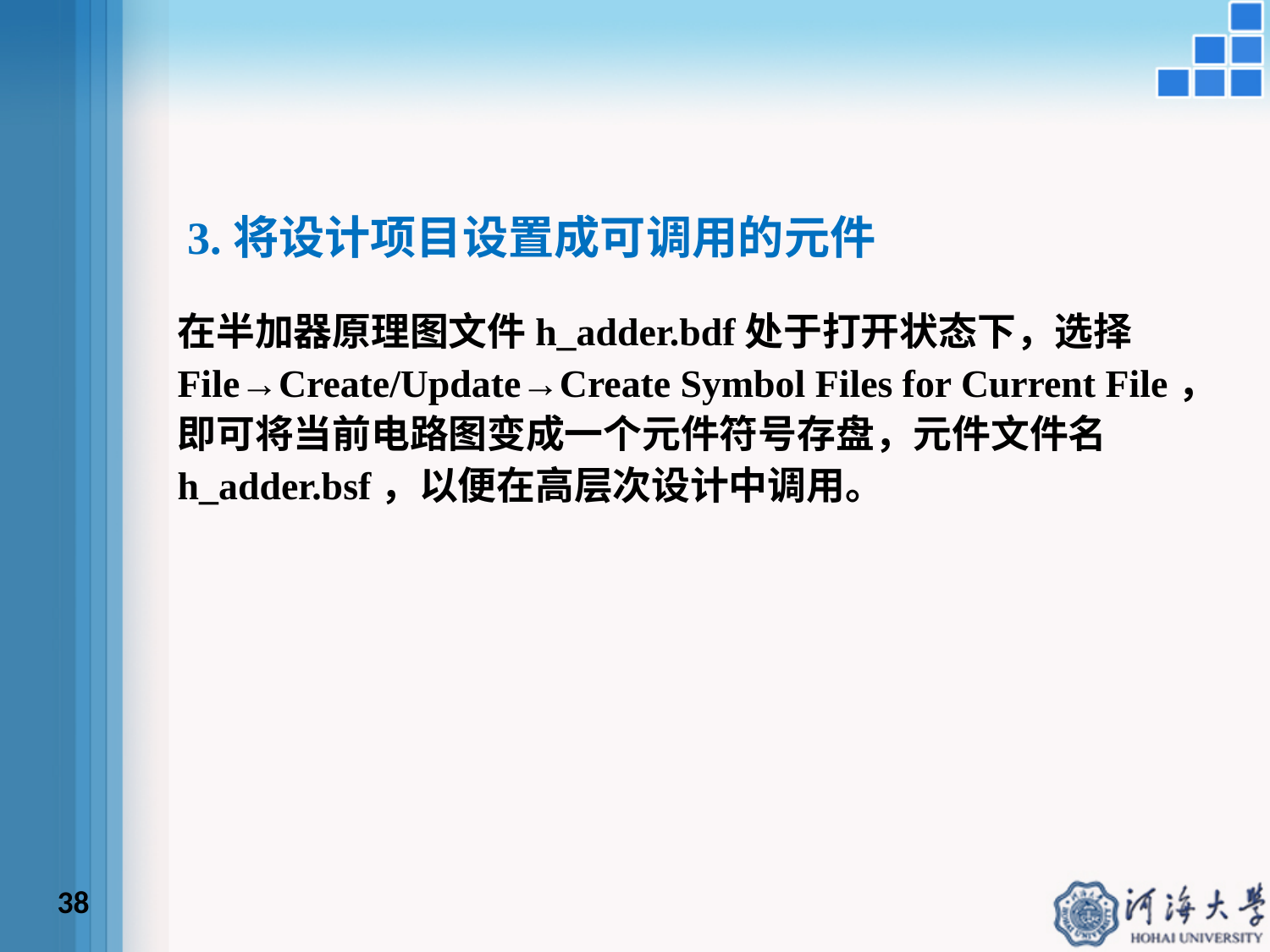

3.将设计项目设置成可调用的元件
在半加器原理图文件h_adder.bdf处于打开状态下，选择File→Create/Update→Create Symbol Files for Current File，即可将当前电路图变成一个元件符号存盘，元件文件名h_adder.bsf，以便在高层次设计中调用。
38